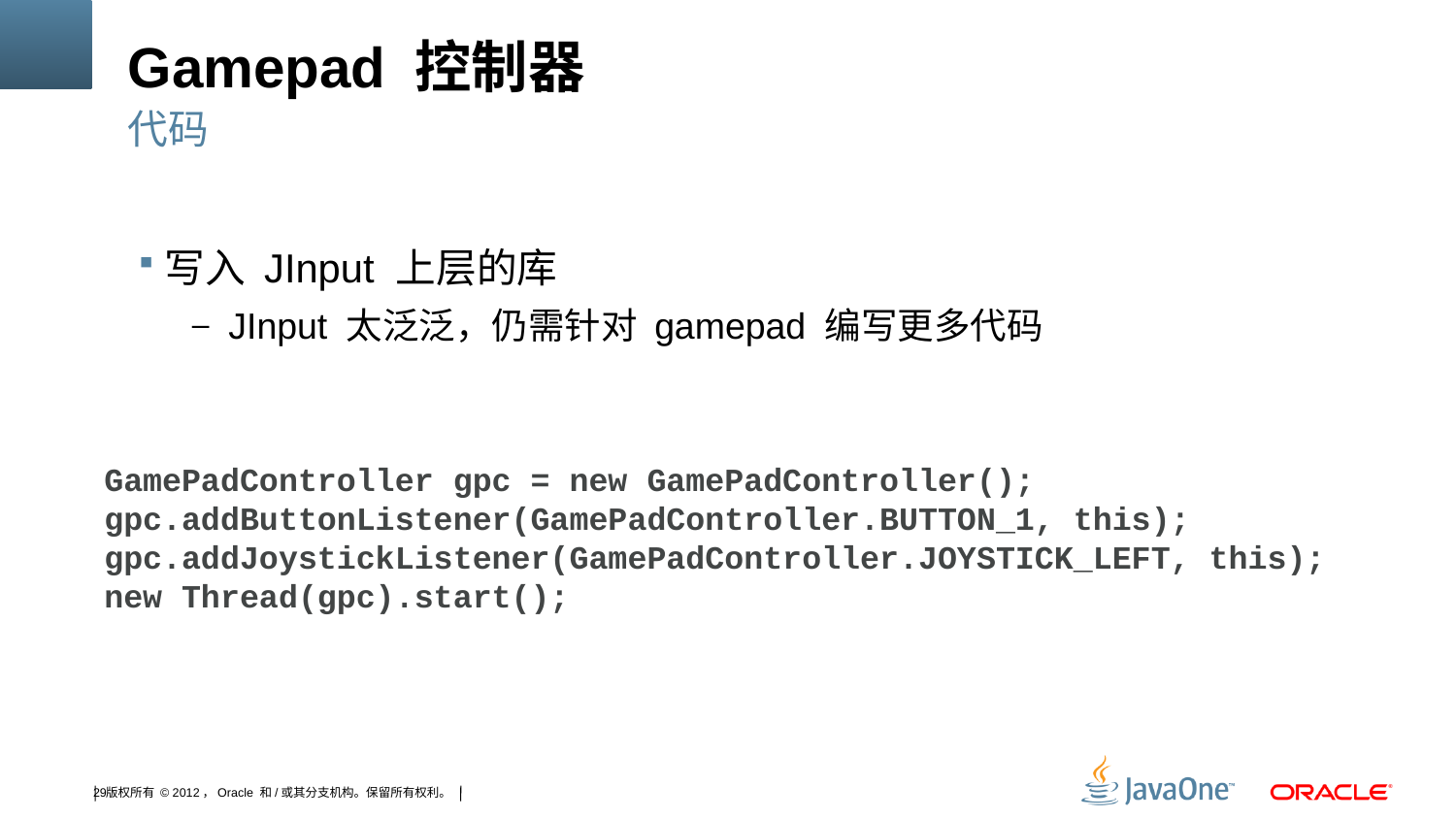

# Gamepad 控制器
代码
写入 JInput 上层的库
JInput 太泛泛，仍需针对 gamepad 编写更多代码
GamePadController gpc = new GamePadController();
gpc.addButtonListener(GamePadController.BUTTON_1, this);
gpc.addJoystickListener(GamePadController.JOYSTICK_LEFT, this);
new Thread(gpc).start();